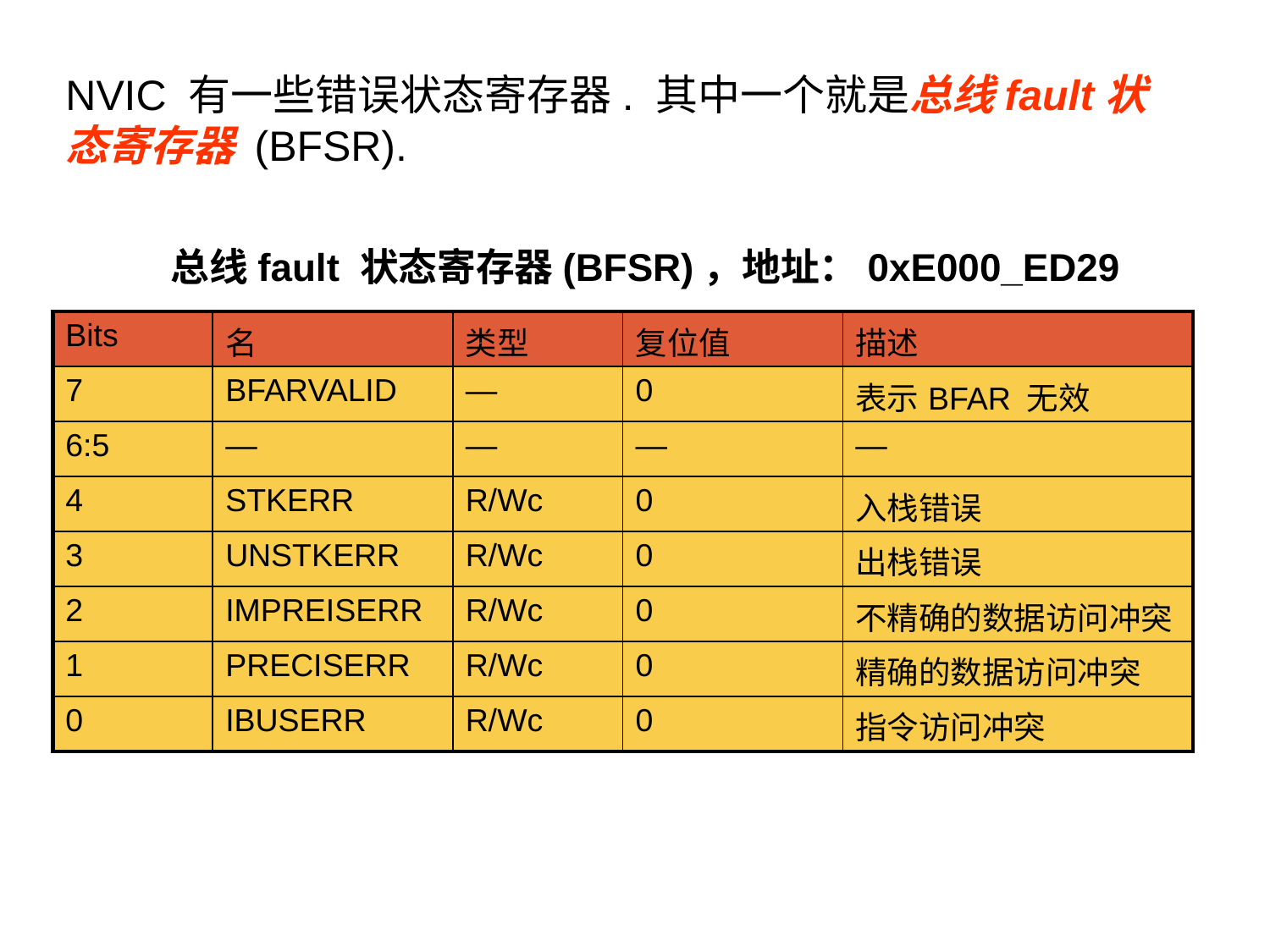

NVIC 有一些错误状态寄存器. 其中一个就是总线fault状态寄存器 (BFSR).
总线fault 状态寄存器(BFSR)，地址：0xE000_ED29
| Bits | 名 | 类型 | 复位值 | 描述 |
| --- | --- | --- | --- | --- |
| 7 | BFARVALID | — | 0 | 表示BFAR 无效 |
| 6:5 | — | — | — | — |
| 4 | STKERR | R/Wc | 0 | 入栈错误 |
| 3 | UNSTKERR | R/Wc | 0 | 出栈错误 |
| 2 | IMPREISERR | R/Wc | 0 | 不精确的数据访问冲突 |
| 1 | PRECISERR | R/Wc | 0 | 精确的数据访问冲突 |
| 0 | IBUSERR | R/Wc | 0 | 指令访问冲突 |